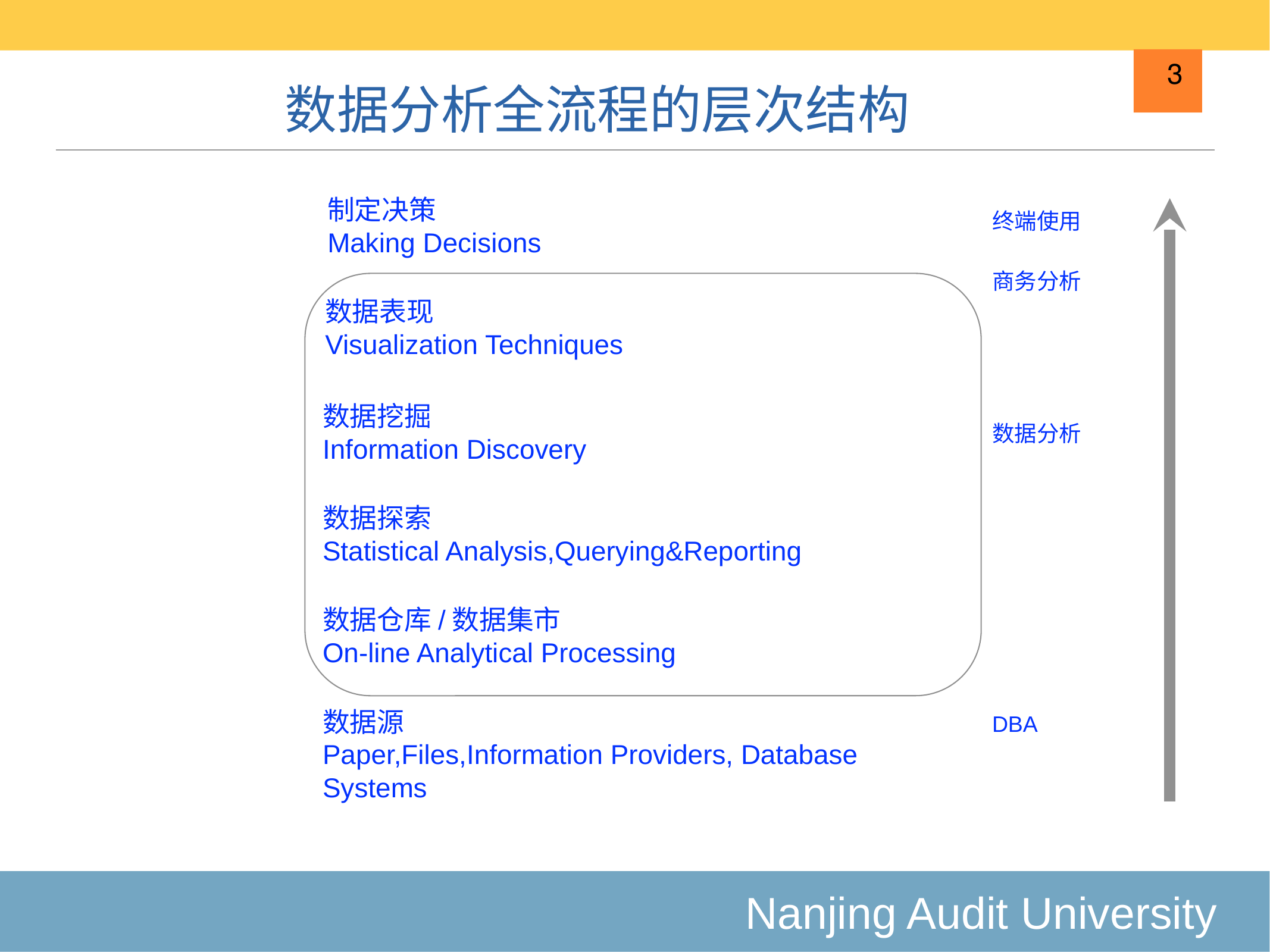

# 数据分析全流程的层次结构
3
制定决策
Making Decisions

终端使用
商务分析

数据表现
Visualization Techniques
数据挖掘
Information Discovery
数据分析
数据探索
Statistical Analysis,Querying&Reporting
数据仓库/数据集市
On-line Analytical Processing
数据源
Paper,Files,Information Providers, Database Systems
DBA